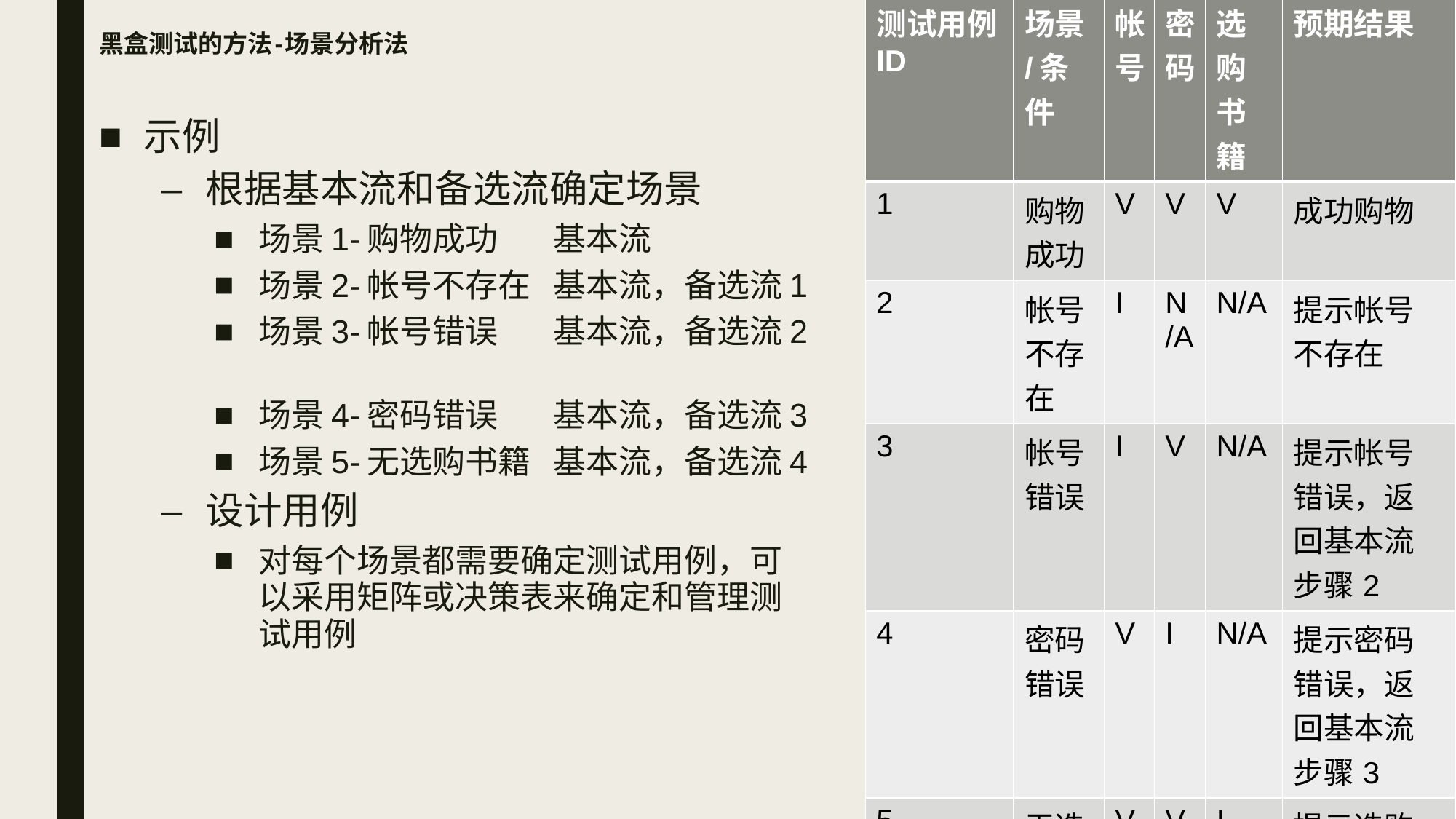

| 测试用例ID | 场景/条件 | 帐号 | 密码 | 选购书籍 | 预期结果 |
| --- | --- | --- | --- | --- | --- |
| 1 | 购物成功 | V | V | V | 成功购物 |
| 2 | 帐号不存在 | I | N/A | N/A | 提示帐号不存在 |
| 3 | 帐号错误 | I | V | N/A | 提示帐号错误，返回基本流步骤2 |
| 4 | 密码错误 | V | I | N/A | 提示密码错误，返回基本流步骤3 |
| 5 | 无选购书籍 | V | V | I | 提示选购数据，返回基本流步骤5 |
# 黑盒测试的方法-场景分析法
示例
根据基本流和备选流确定场景
场景1-购物成功  	基本流
场景2-帐号不存在	基本流，备选流1
场景3-帐号错误	基本流，备选流2
场景4-密码错误	基本流，备选流3
场景5-无选购书籍	基本流，备选流4
设计用例
对每个场景都需要确定测试用例，可以采用矩阵或决策表来确定和管理测试用例